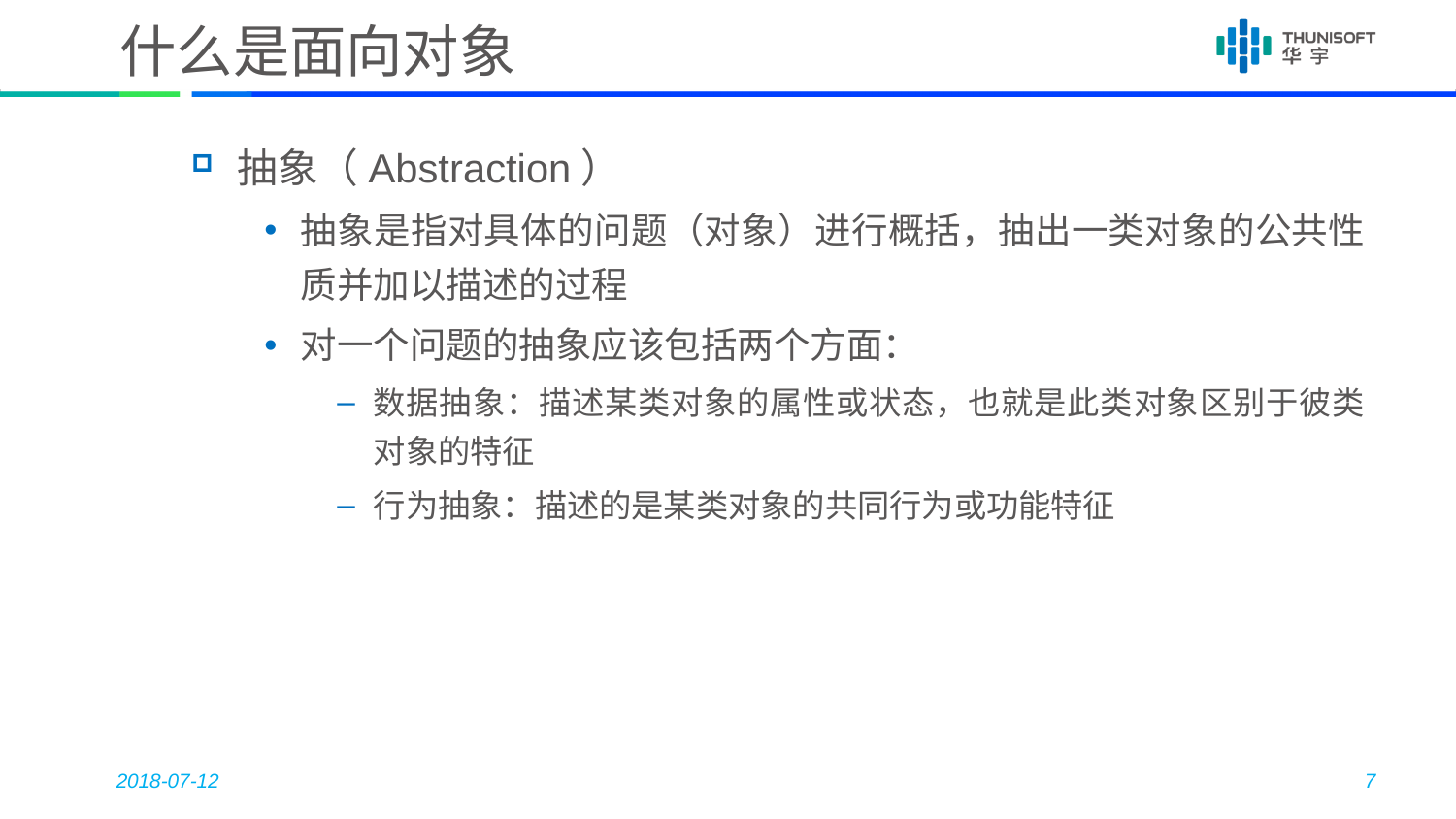

# 什么是面向对象
抽象（Abstraction）
抽象是指对具体的问题（对象）进行概括，抽出一类对象的公共性质并加以描述的过程
对一个问题的抽象应该包括两个方面：
数据抽象：描述某类对象的属性或状态，也就是此类对象区别于彼类对象的特征
行为抽象：描述的是某类对象的共同行为或功能特征

2018-07-12
7